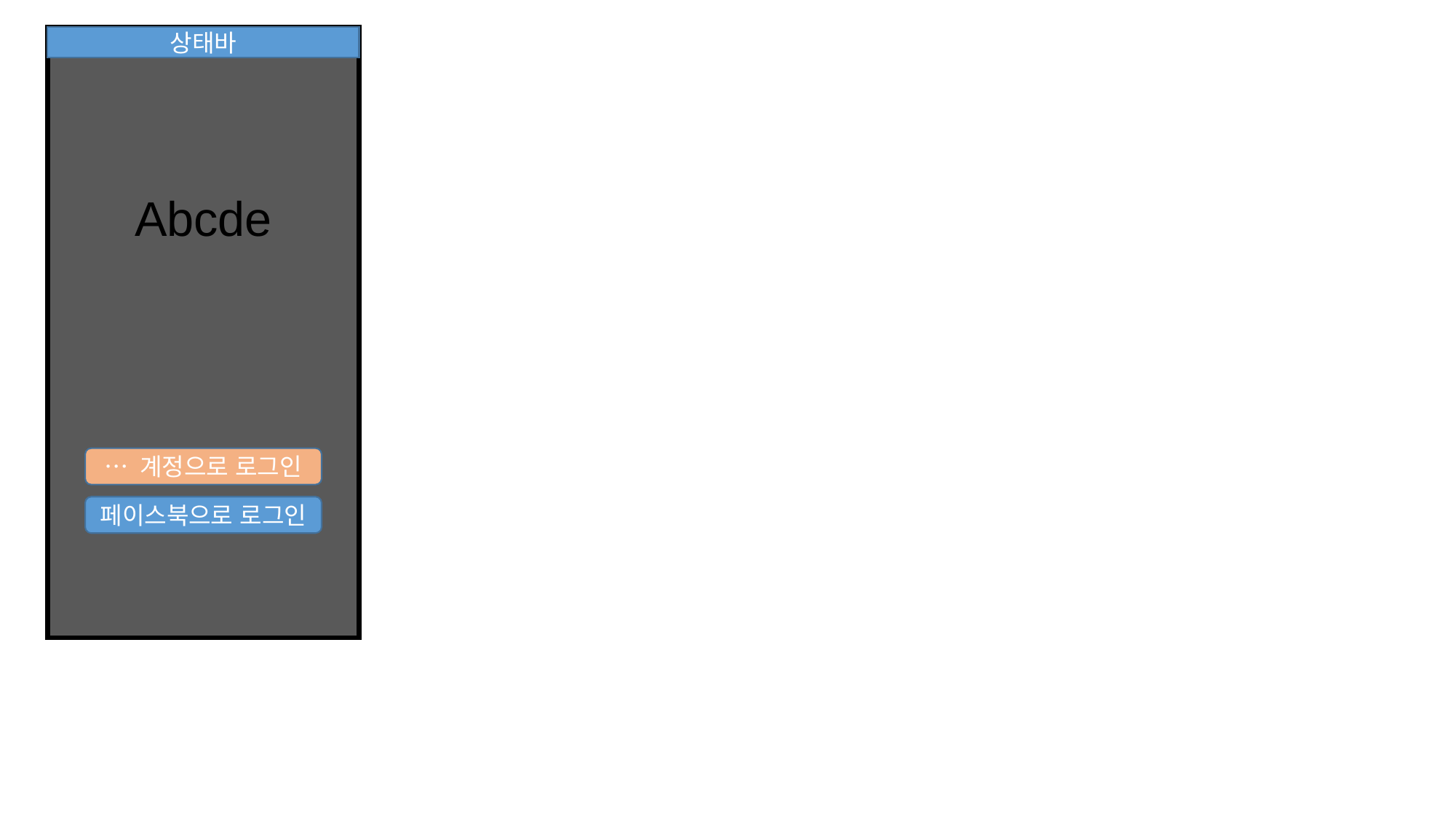

상태바
Abcde
… 계정으로 로그인
페이스북으로 로그인